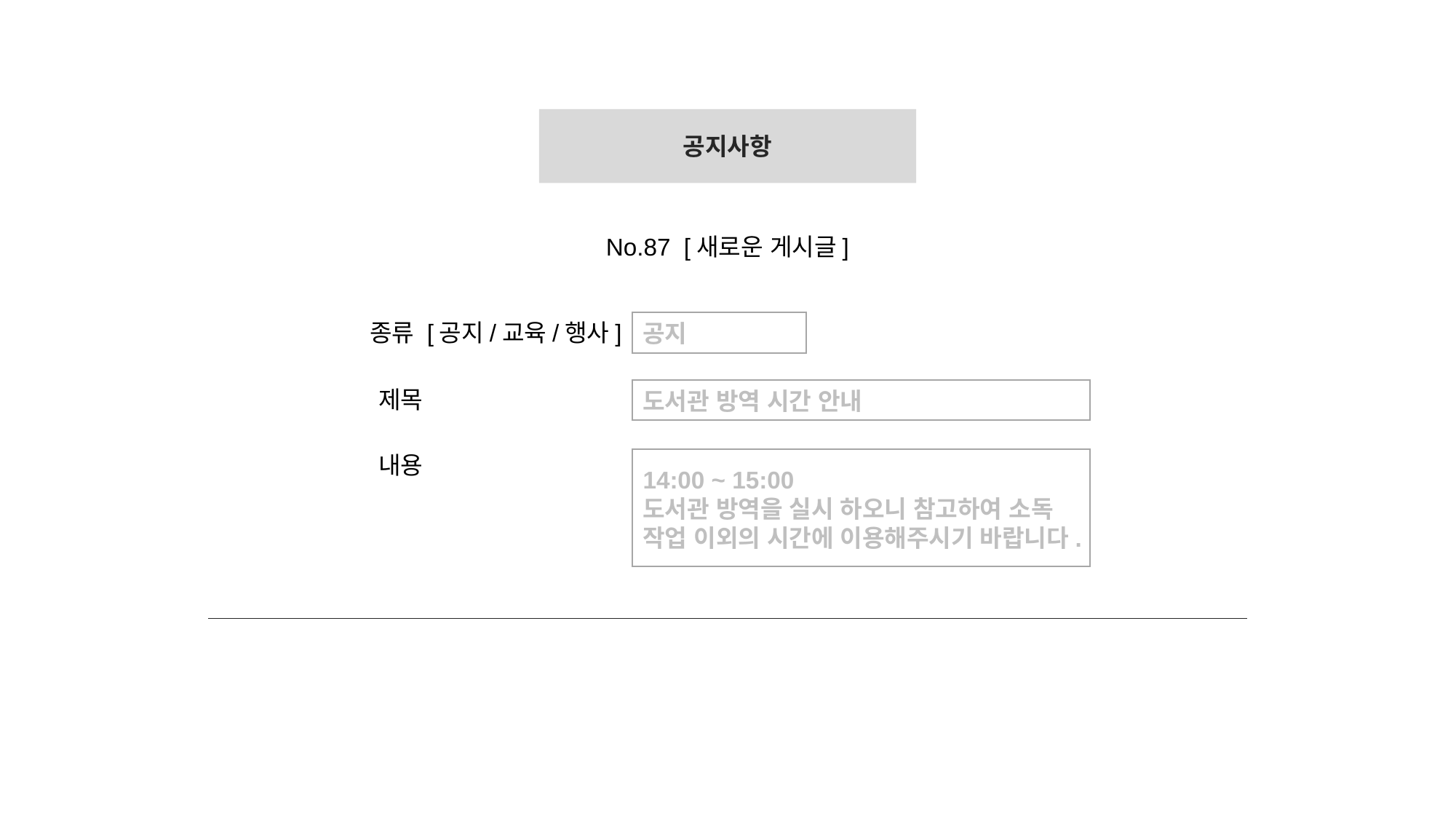

공지사항
No.87  [새로운 게시글]
종류 [공지/교육/행사]
공지
제목
도서관 방역 시간 안내
내용
14:00 ~ 15:00
도서관 방역을 실시 하오니 참고하여 소독 작업 이외의 시간에 이용해주시기 바랍니다.